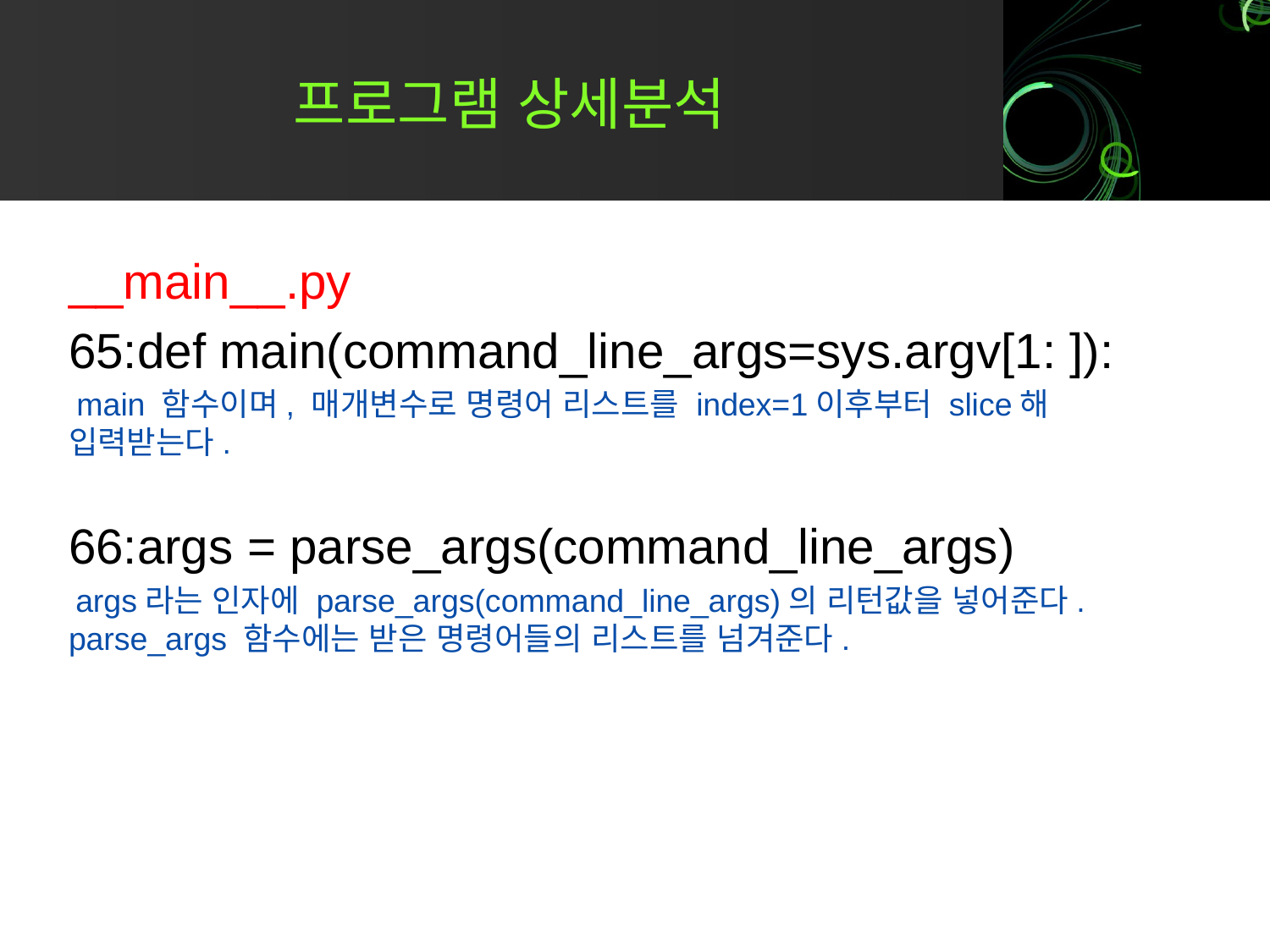

# 프로그램 상세분석

__main__.py
65:def main(command_line_args=sys.argv[1: ]):
 main 함수이며, 매개변수로 명령어 리스트를 index=1이후부터 slice해 입력받는다.

66:args = parse_args(command_line_args)
 args라는 인자에 parse_args(command_line_args)의 리턴값을 넣어준다. parse_args 함수에는 받은 명령어들의 리스트를 넘겨준다.